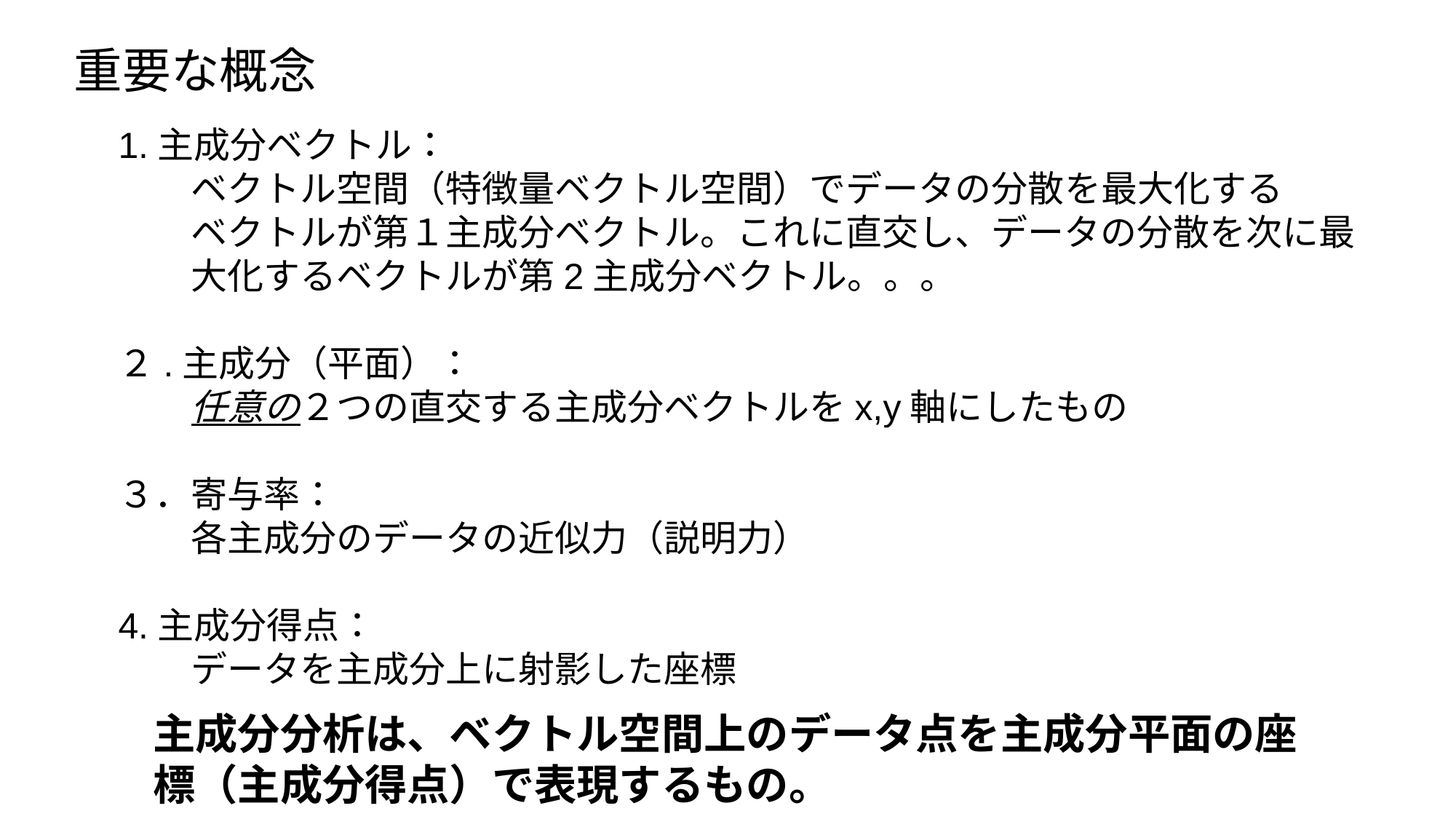

重要な概念
1.主成分ベクトル：
　　ベクトル空間（特徴量ベクトル空間）でデータの分散を最大化する
　　ベクトルが第１主成分ベクトル。これに直交し、データの分散を次に最
　　大化するベクトルが第2主成分ベクトル。。。

２.主成分（平面）：
　　任意の２つの直交する主成分ベクトルをx,y軸にしたもの

３．寄与率：
　　各主成分のデータの近似力（説明力）

4.主成分得点：
　　データを主成分上に射影した座標
主成分分析は、ベクトル空間上のデータ点を主成分平面の座標（主成分得点）で表現するもの。